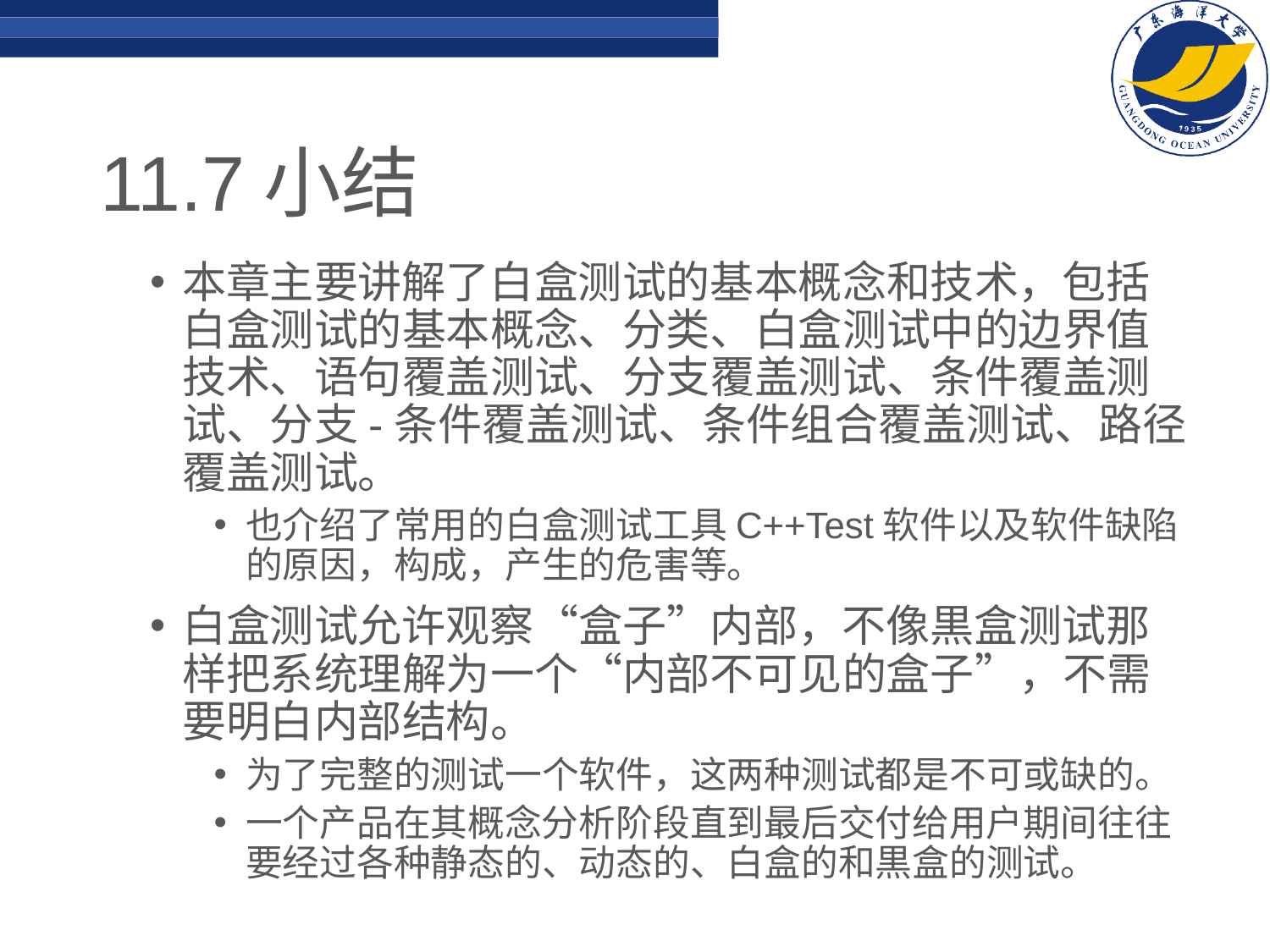

# 11.7小结
本章主要讲解了白盒测试的基本概念和技术，包括白盒测试的基本概念、分类、白盒测试中的边界值技术、语句覆盖测试、分支覆盖测试、条件覆盖测试、分支-条件覆盖测试、条件组合覆盖测试、路径覆盖测试。
也介绍了常用的白盒测试工具C++Test软件以及软件缺陷的原因，构成，产生的危害等。
白盒测试允许观察“盒子”内部，不像黒盒测试那样把系统理解为一个“内部不可见的盒子”，不需要明白内部结构。
为了完整的测试一个软件，这两种测试都是不可或缺的。
一个产品在其概念分析阶段直到最后交付给用户期间往往要经过各种静态的、动态的、白盒的和黒盒的测试。
71